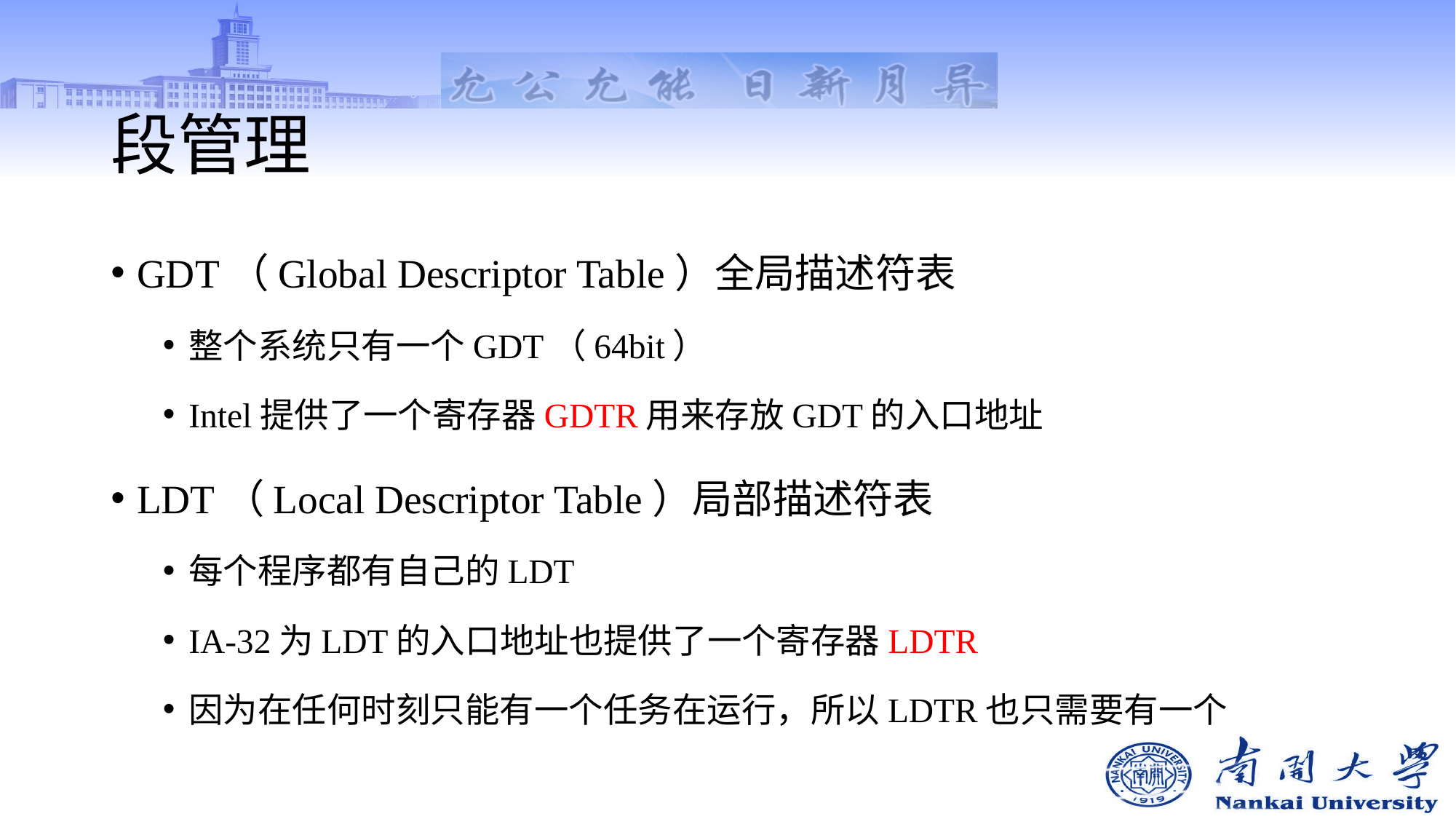

# 段管理
GDT（Global Descriptor Table）全局描述符表
整个系统只有一个GDT（64bit）
Intel提供了一个寄存器GDTR用来存放GDT的入口地址
LDT（Local Descriptor Table）局部描述符表
每个程序都有自己的LDT
IA-32为LDT的入口地址也提供了一个寄存器LDTR
因为在任何时刻只能有一个任务在运行，所以LDTR也只需要有一个